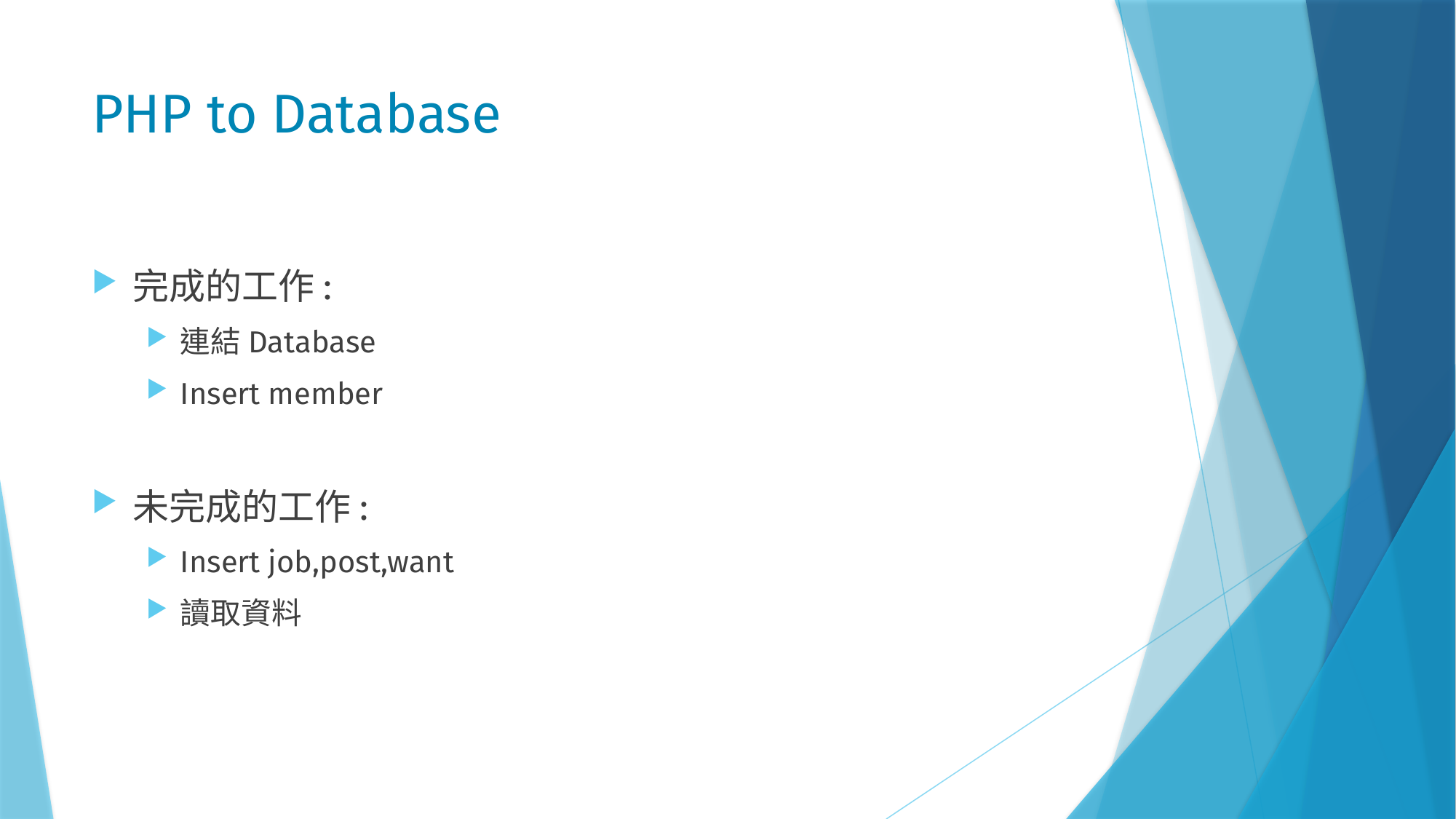

# PHP to Database
完成的工作:
連結Database
Insert member

未完成的工作:
Insert job,post,want
讀取資料